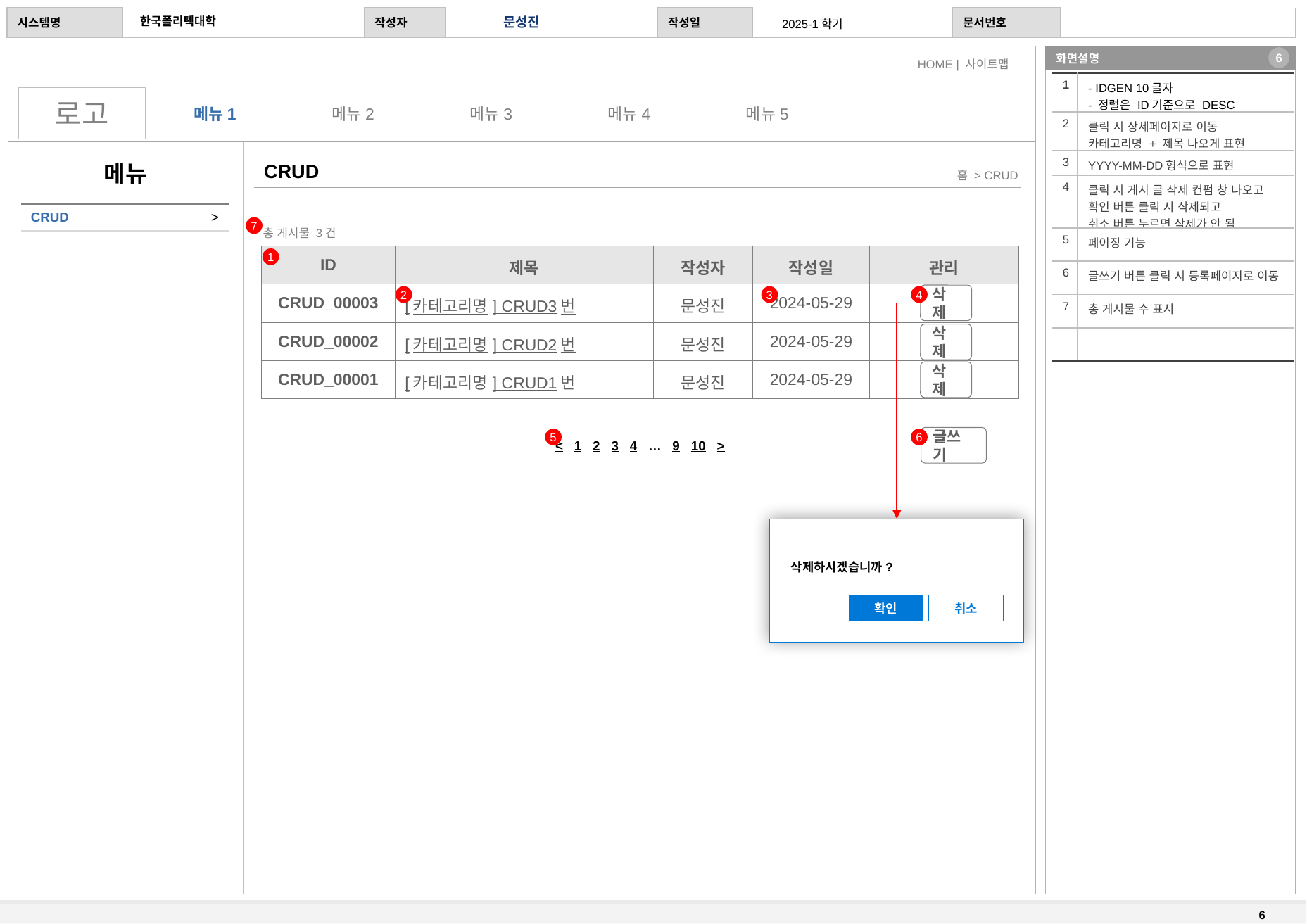

| 1 | - IDGEN 10글자 - 정렬은 ID기준으로 DESC |
| --- | --- |
| 2 | 클릭 시 상세페이지로 이동 카테고리명 + 제목 나오게 표현 |
| 3 | YYYY-MM-DD형식으로 표현 |
| 4 | 클릭 시 게시 글 삭제 컨펌 창 나오고 확인 버튼 클릭 시 삭제되고 취소 버튼 누르면 삭제가 안 됨 |
| 5 | 페이징 기능 |
| 6 | 글쓰기 버튼 클릭 시 등록페이지로 이동 |
| 7 | 총 게시물 수 표시 |
|  |  |
7
총 게시물 3건
| ID | 제목 | 작성자 | 작성일 | 관리 |
| --- | --- | --- | --- | --- |
| CRUD\_00003 | [카테고리명] CRUD3번 | 문성진 | 2024-05-29 |  |
| CRUD\_00002 | [카테고리명] CRUD2번 | 문성진 | 2024-05-29 |  |
| CRUD\_00001 | [카테고리명] CRUD1번 | 문성진 | 2024-05-29 |  |
1
삭제
2
3
4
삭제
삭제
글쓰기
5
6
<   1   2   3   4   …   9   10   >

삭제하시겠습니까?
확인
취소